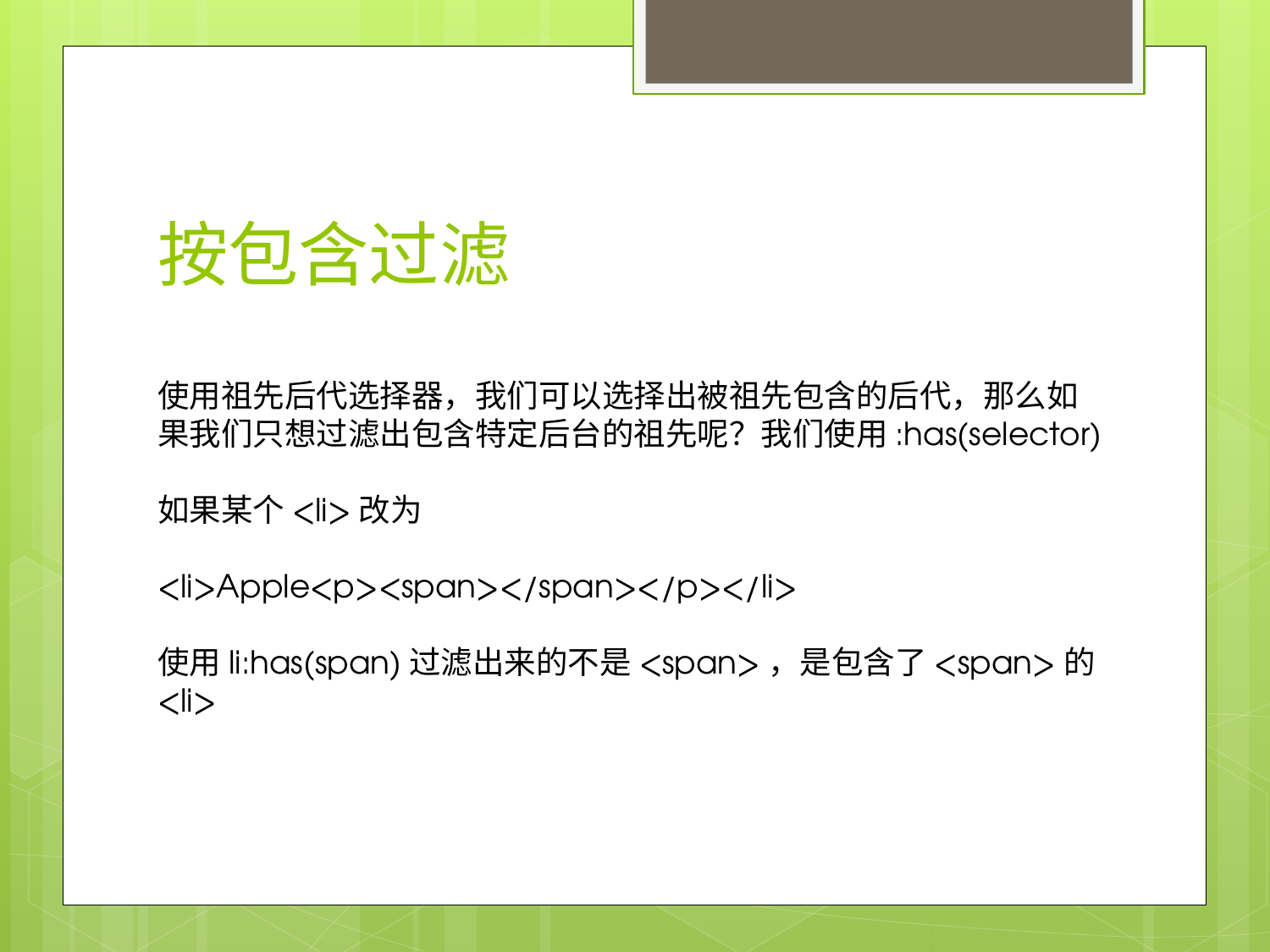

# 按包含过滤
使用祖先后代选择器，我们可以选择出被祖先包含的后代，那么如果我们只想过滤出包含特定后台的祖先呢？我们使用:has(selector)

如果某个<li>改为

<li>Apple<p><span></span></p></li>

使用li:has(span)过滤出来的不是<span>，是包含了<span>的<li>